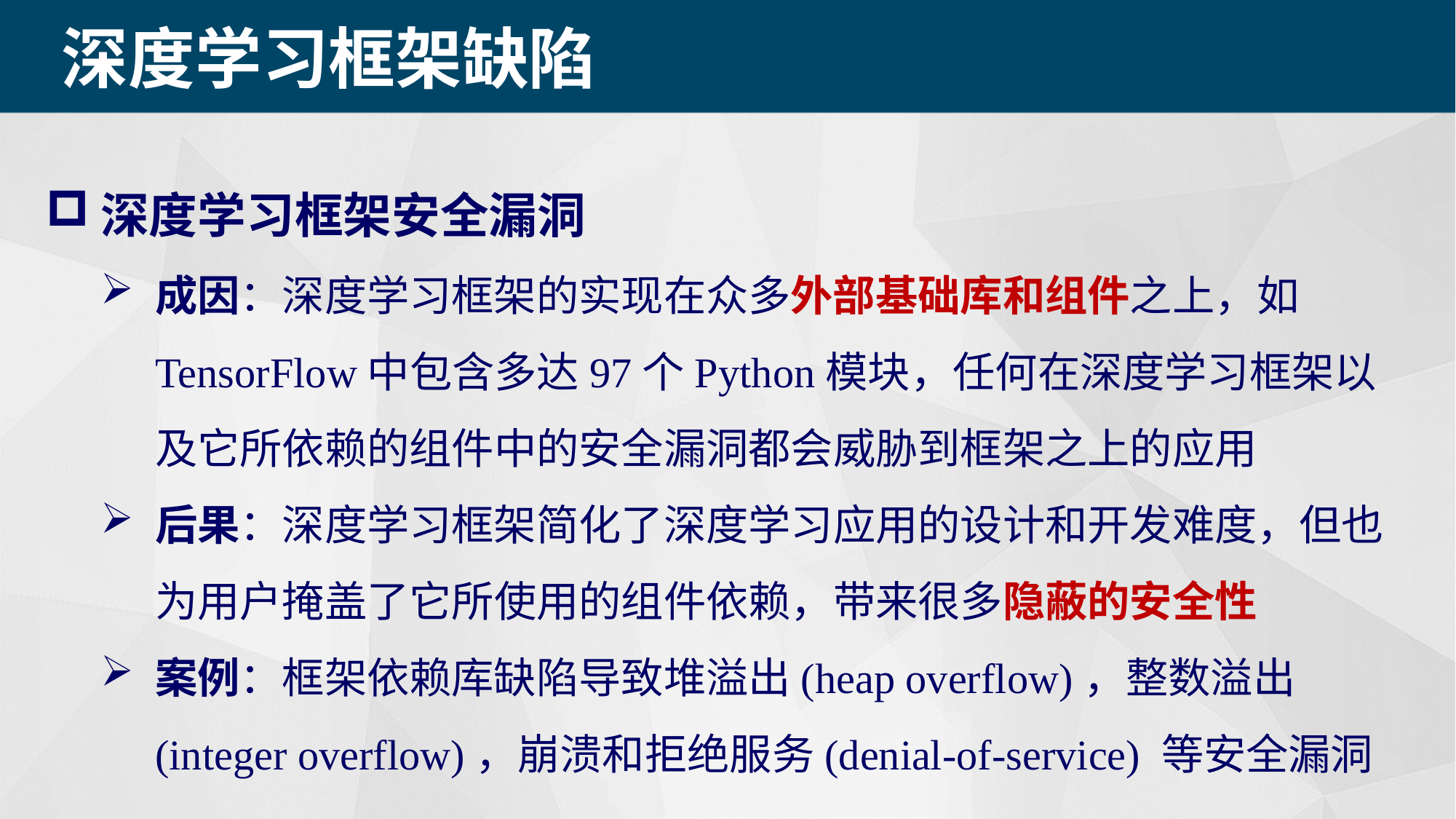

深度学习框架缺陷
深度学习框架安全漏洞
成因：深度学习框架的实现在众多外部基础库和组件之上，如TensorFlow中包含多达97个Python模块，任何在深度学习框架以及它所依赖的组件中的安全漏洞都会威胁到框架之上的应用
后果：深度学习框架简化了深度学习应用的设计和开发难度，但也为用户掩盖了它所使用的组件依赖，带来很多隐蔽的安全性
案例：框架依赖库缺陷导致堆溢出(heap overflow)，整数溢出(integer overflow)，崩溃和拒绝服务(denial-of-service) 等安全漏洞